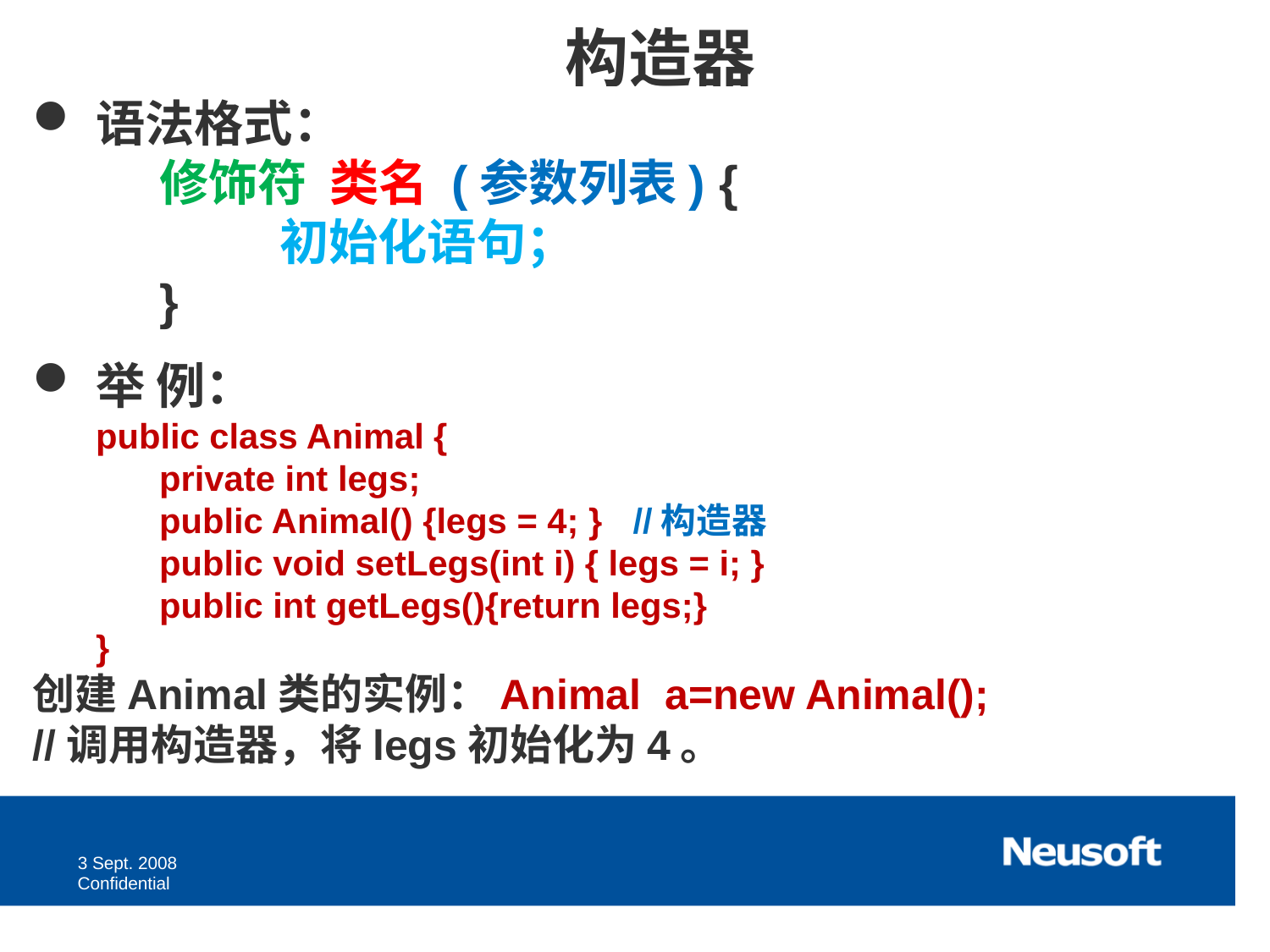

构造器
语法格式：
修饰符  类名 (参数列表) {
	    初始化语句；
}
举 例：
public class Animal {
private int legs;
public Animal() {legs = 4; }	   //构造器
public void setLegs(int i) { legs = i; }
public int getLegs(){return legs;}
}
创建Animal类的实例：Animal  a=new Animal();
//调用构造器，将legs初始化为4。